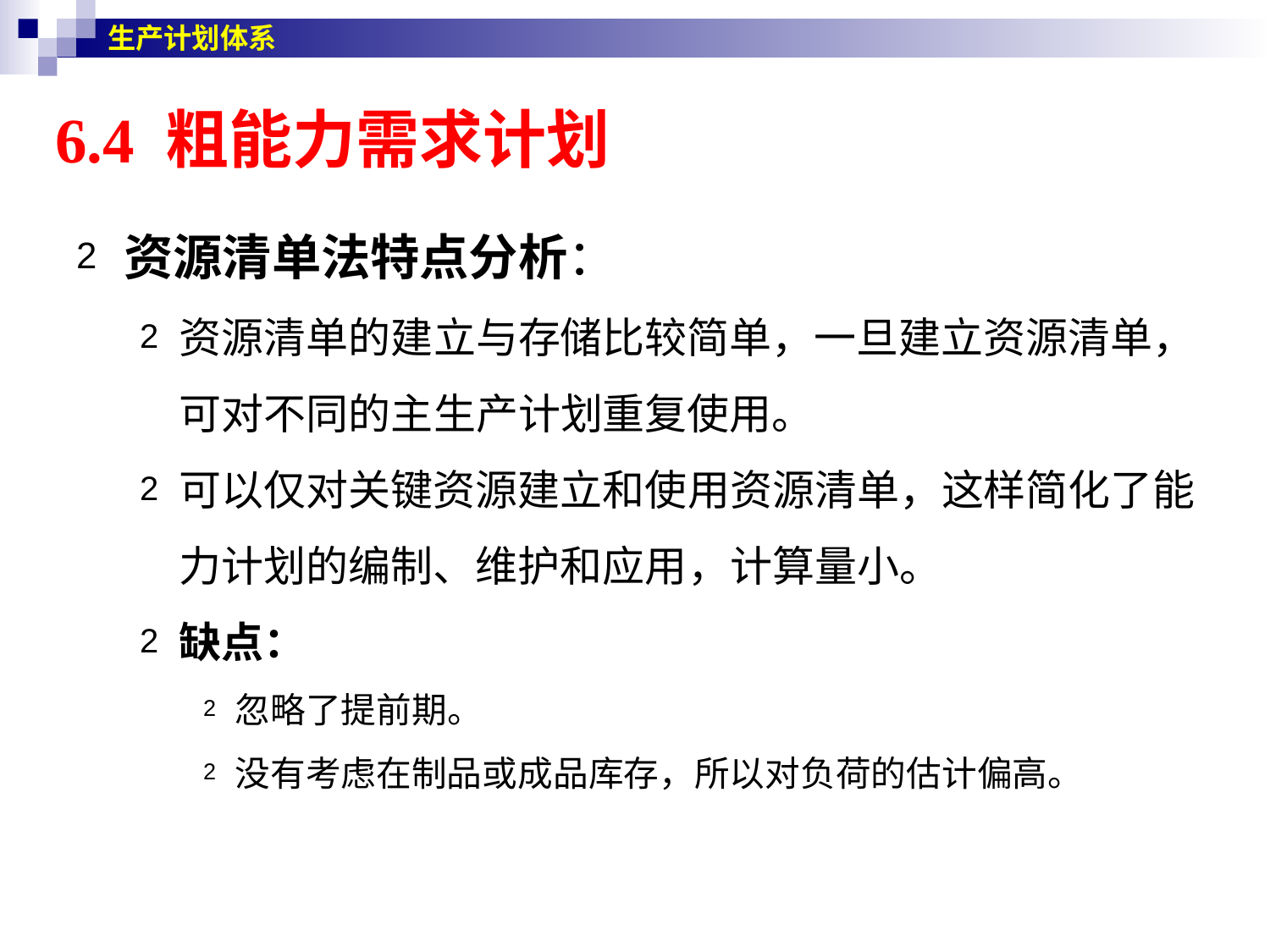

生产计划体系
# 6.4 粗能力需求计划
资源清单法特点分析：
资源清单的建立与存储比较简单，一旦建立资源清单，可对不同的主生产计划重复使用。
可以仅对关键资源建立和使用资源清单，这样简化了能力计划的编制、维护和应用，计算量小。
缺点：
忽略了提前期。
没有考虑在制品或成品库存，所以对负荷的估计偏高。